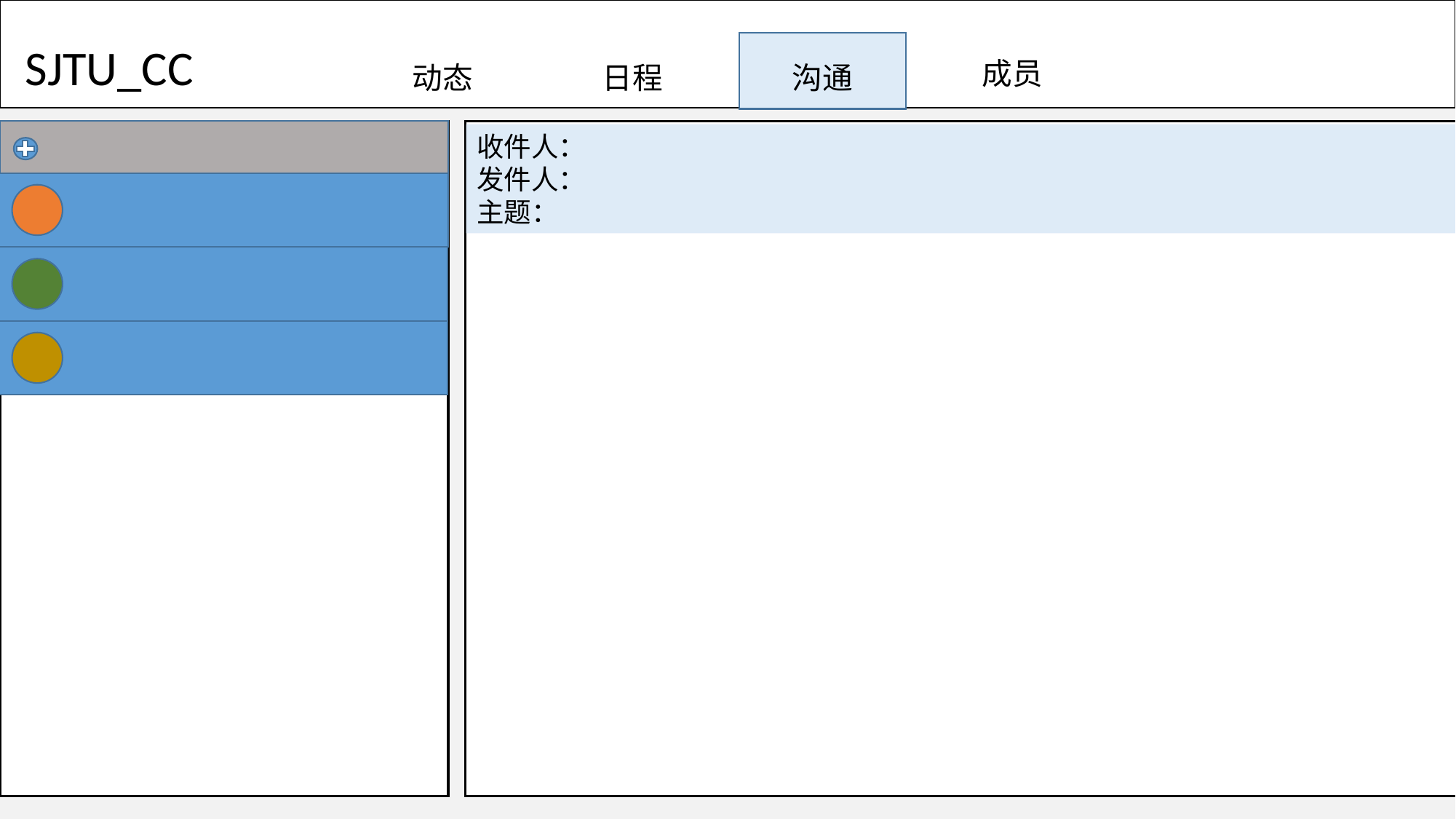

SJTU_CC

成员
动态
日程
沟通

收件人：
发件人：
主题：